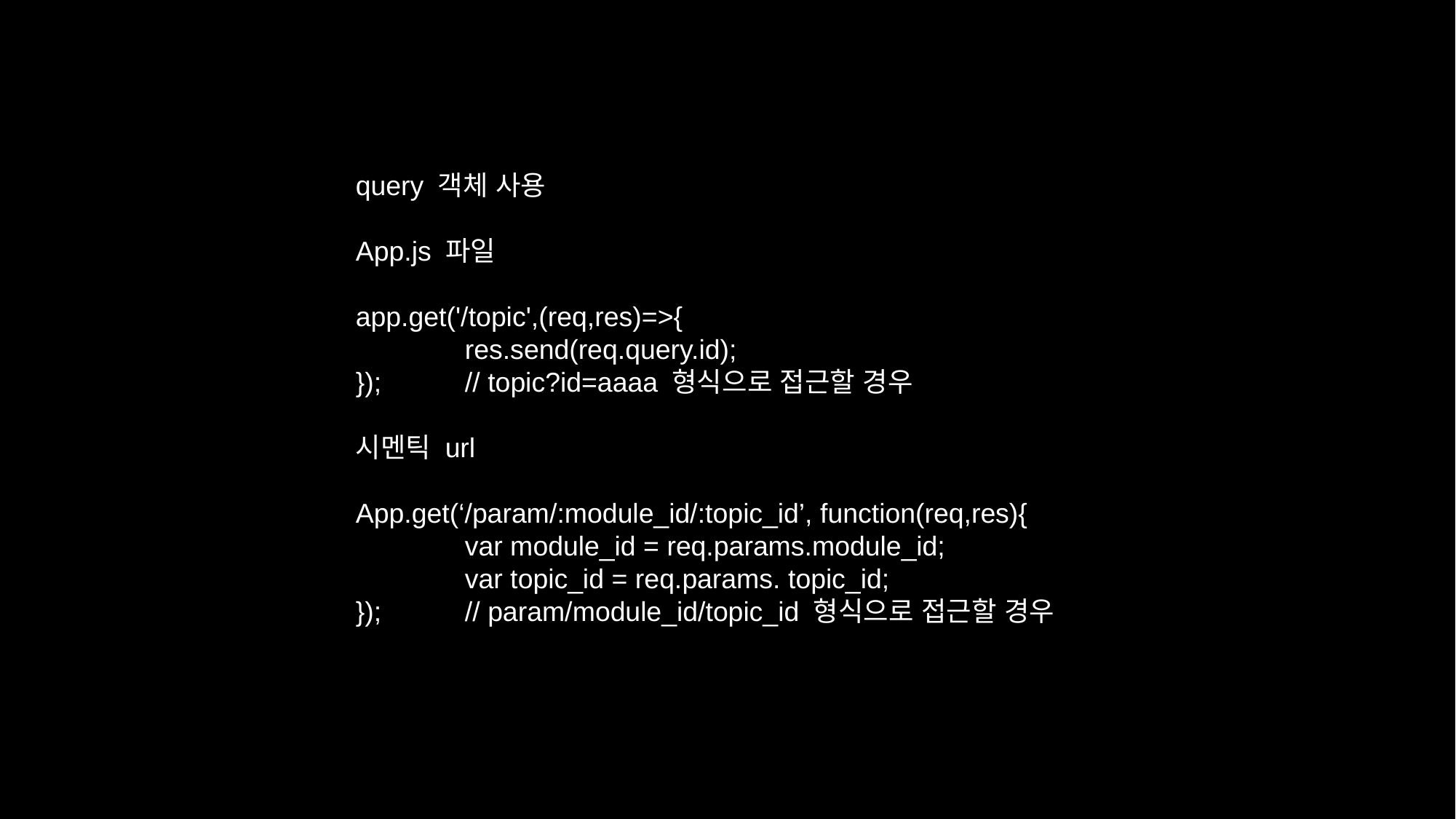

query 객체 사용

App.js 파일

app.get('/topic',(req,res)=>{
	res.send(req.query.id);
});	// topic?id=aaaa 형식으로 접근할 경우

시멘틱 url

App.get(‘/param/:module_id/:topic_id’, function(req,res){
	var module_id = req.params.module_id;
	var topic_id = req.params. topic_id;
});	// param/module_id/topic_id 형식으로 접근할 경우